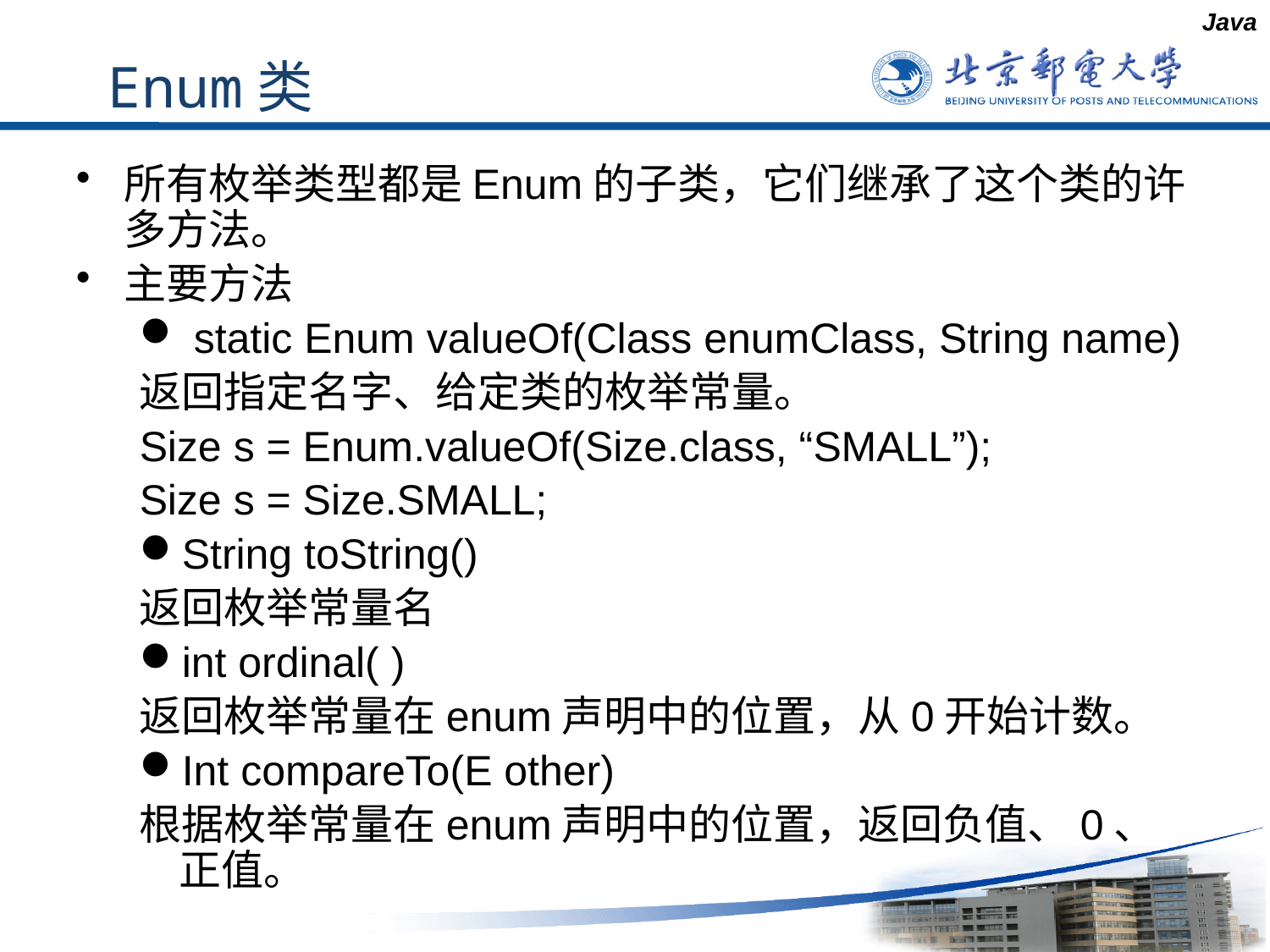

Java
# Enum类
所有枚举类型都是Enum的子类，它们继承了这个类的许多方法。
主要方法
 static Enum valueOf(Class enumClass, String name)
返回指定名字、给定类的枚举常量。
Size s = Enum.valueOf(Size.class, “SMALL”);
Size s = Size.SMALL;
String toString()
返回枚举常量名
int ordinal( )
返回枚举常量在enum声明中的位置，从0开始计数。
Int compareTo(E other)
根据枚举常量在enum声明中的位置，返回负值、0、正值。